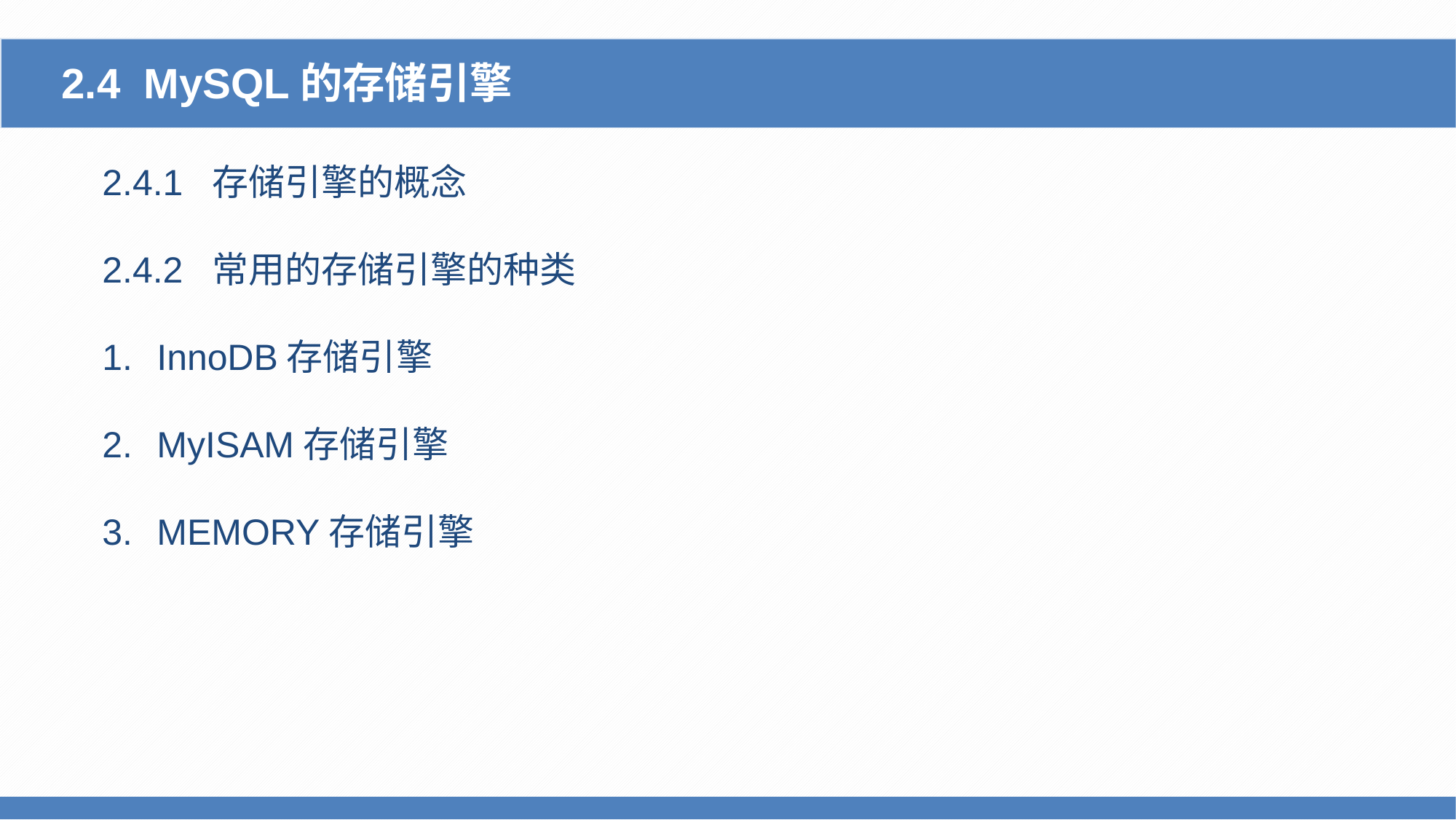

2.4  MySQL的存储引擎
2.4.1  存储引擎的概念

2.4.2  常用的存储引擎的种类

InnoDB存储引擎

MyISAM存储引擎

MEMORY存储引擎